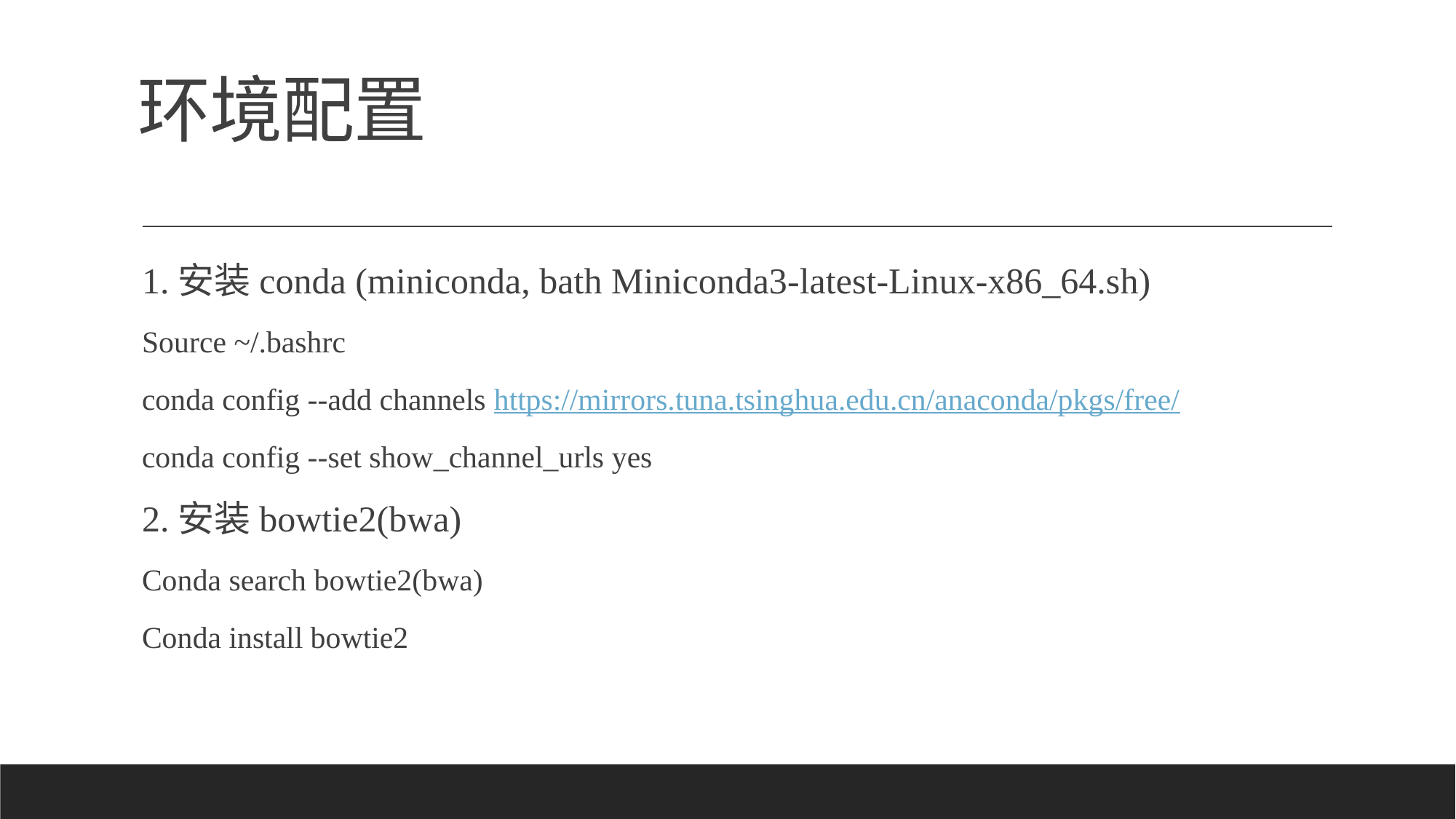

# 环境配置
1.安装conda (miniconda, bath Miniconda3-latest-Linux-x86_64.sh)
Source ~/.bashrc
conda config --add channels https://mirrors.tuna.tsinghua.edu.cn/anaconda/pkgs/free/
conda config --set show_channel_urls yes
2.安装bowtie2(bwa)
Conda search bowtie2(bwa)
Conda install bowtie2